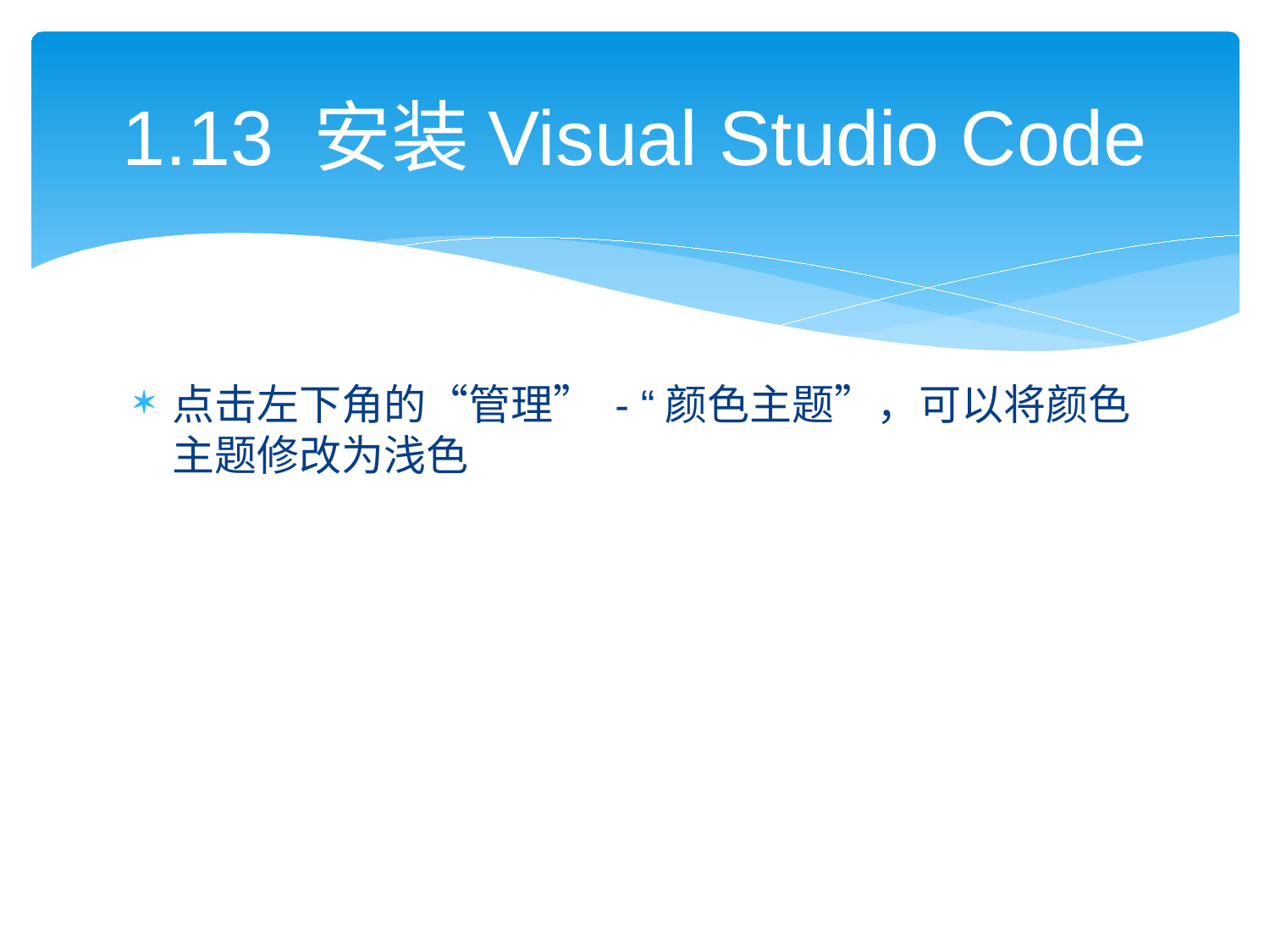

# 1.13 安装Visual Studio Code
点击左下角的“管理” - “颜色主题”，可以将颜色主题修改为浅色